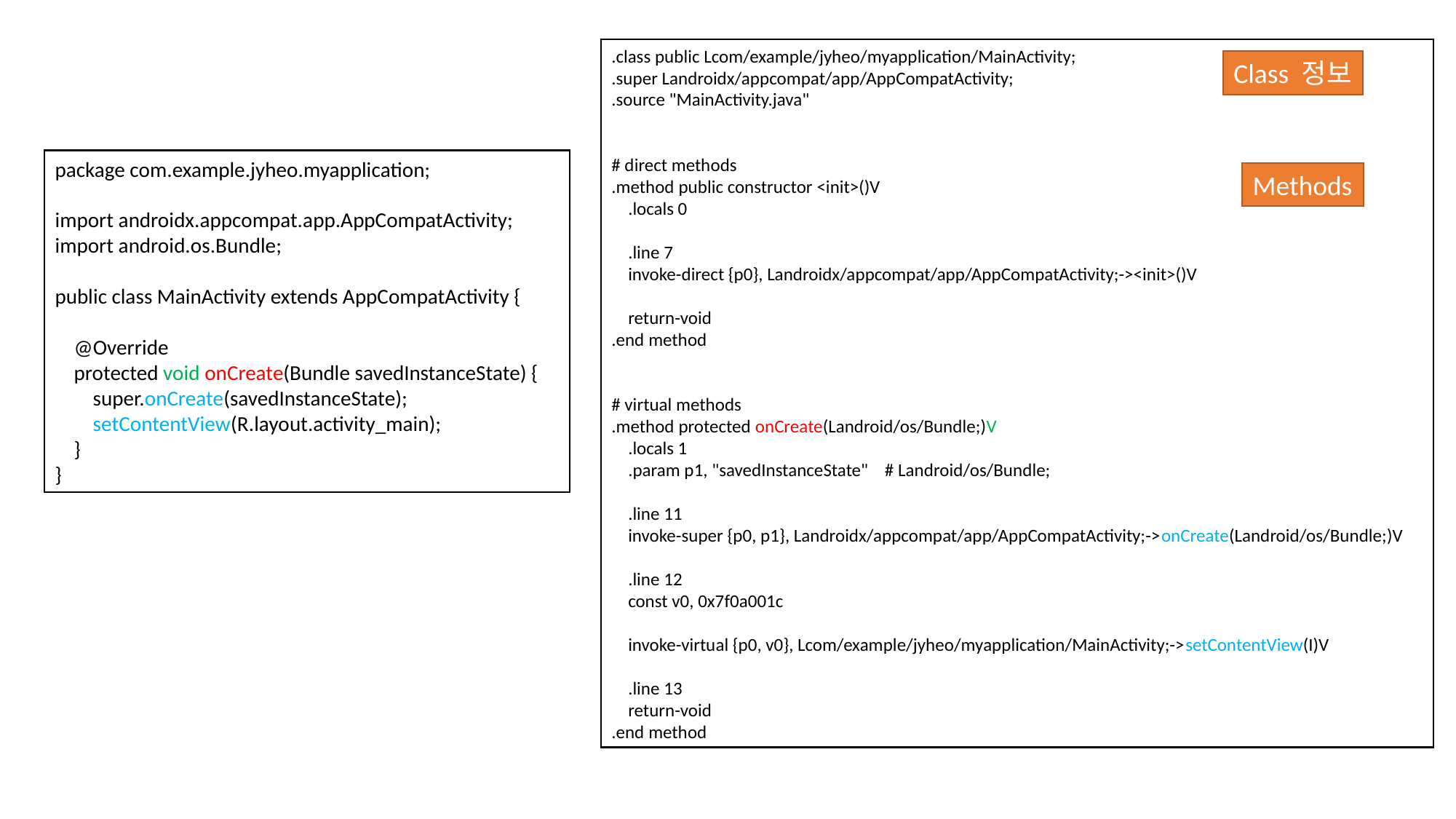

.class public Lcom/example/jyheo/myapplication/MainActivity;
.super Landroidx/appcompat/app/AppCompatActivity;
.source "MainActivity.java"

# direct methods
.method public constructor <init>()V
    .locals 0

    .line 7
    invoke-direct {p0}, Landroidx/appcompat/app/AppCompatActivity;-><init>()V

    return-void
.end method

# virtual methods
.method protected onCreate(Landroid/os/Bundle;)V
    .locals 1
    .param p1, "savedInstanceState"    # Landroid/os/Bundle;

    .line 11
    invoke-super {p0, p1}, Landroidx/appcompat/app/AppCompatActivity;->onCreate(Landroid/os/Bundle;)V

    .line 12
    const v0, 0x7f0a001c

    invoke-virtual {p0, v0}, Lcom/example/jyheo/myapplication/MainActivity;->setContentView(I)V

    .line 13
    return-void
.end method
Class 정보
package com.example.jyheo.myapplication;

import androidx.appcompat.app.AppCompatActivity;
import android.os.Bundle;

public class MainActivity extends AppCompatActivity {

    @Override
    protected void onCreate(Bundle savedInstanceState) {
        super.onCreate(savedInstanceState);
        setContentView(R.layout.activity_main);
    }
}
Methods